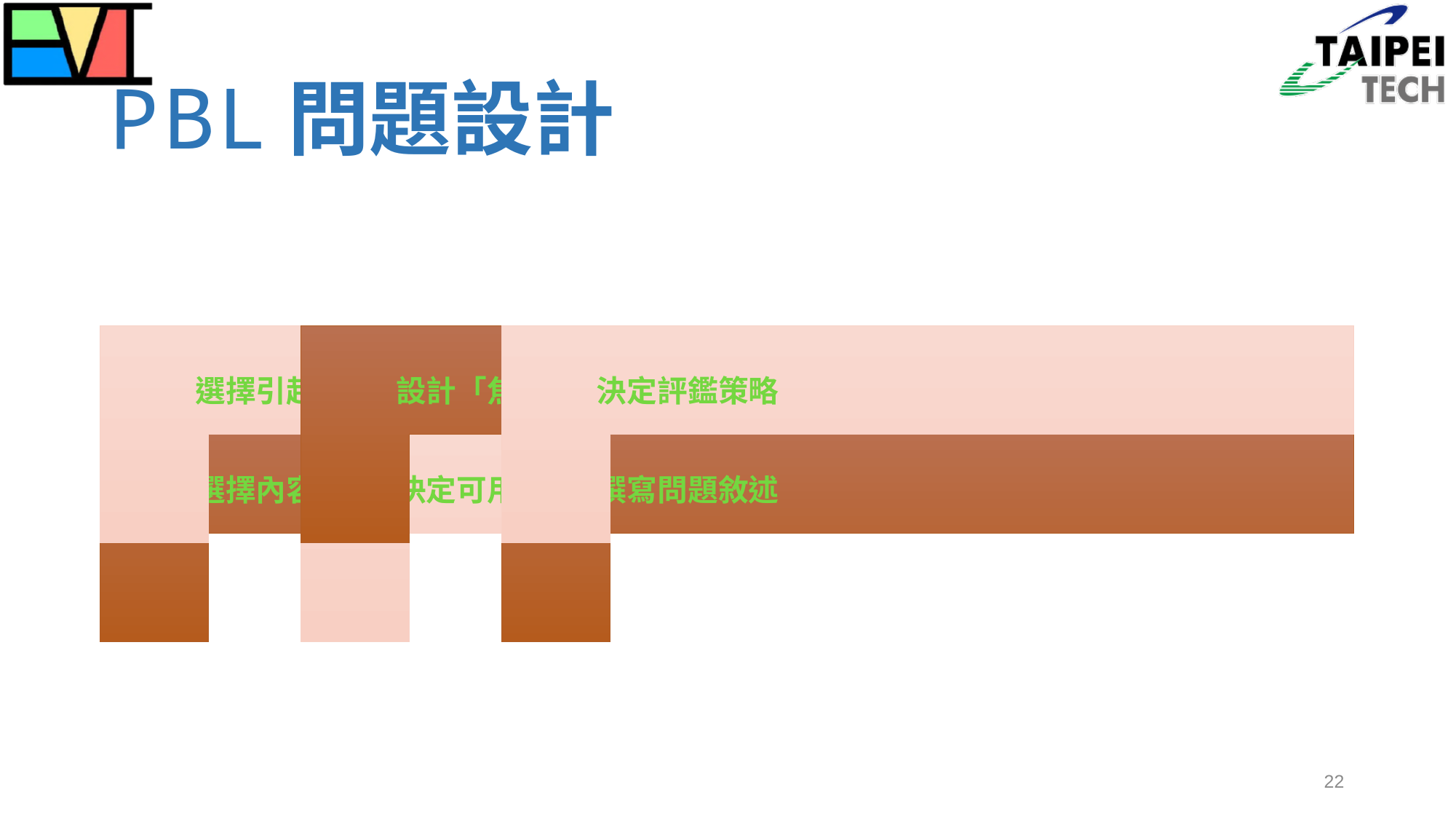

# PBL問題設計
選擇內容及技能
決定可用資源
撰寫問題敘述
選擇引起動機活動
設計「焦點發問」
決定評鑑策略
22